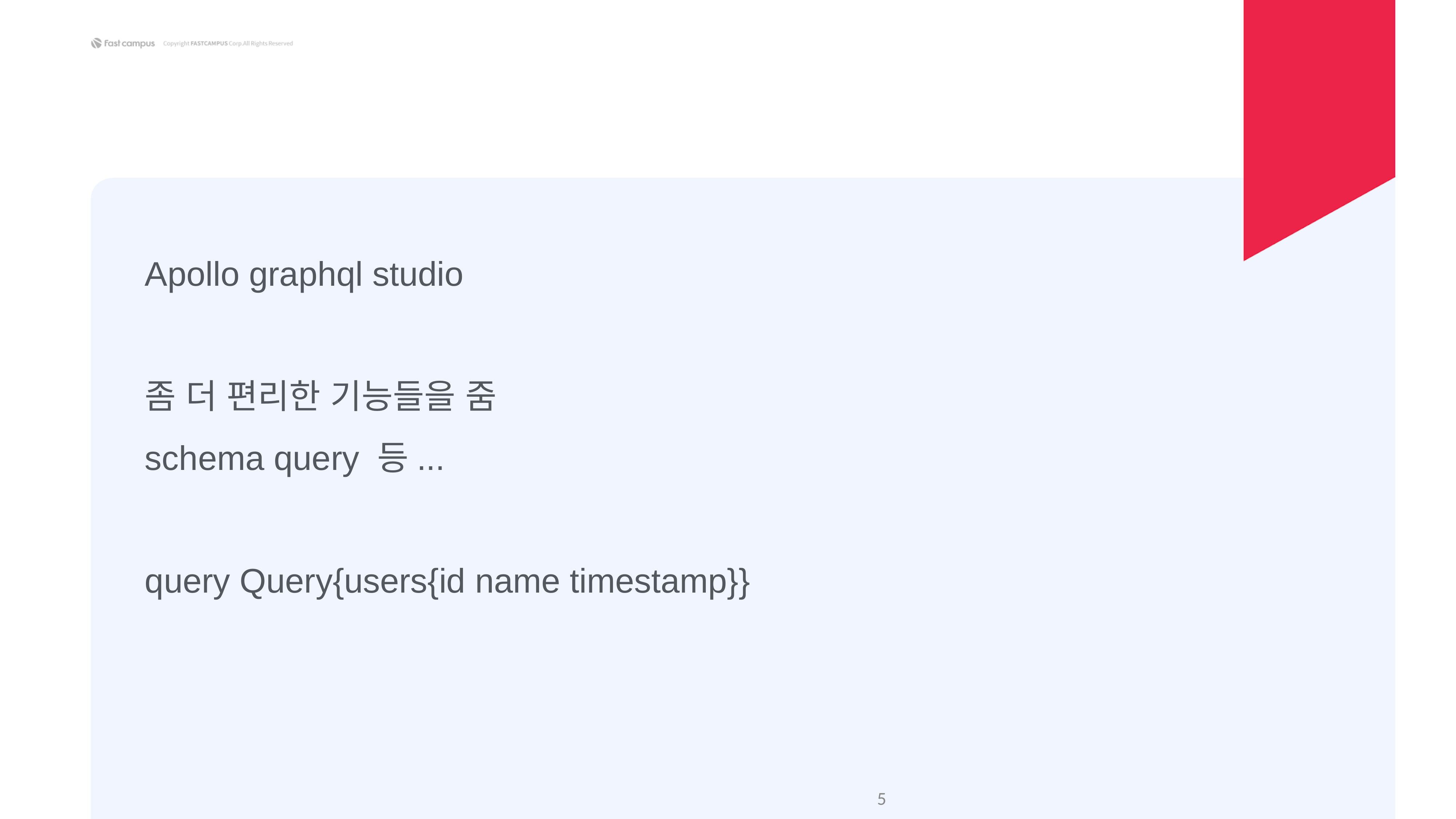

Apollo graphql studio

좀 더 편리한 기능들을 줌
schema query 등...

query Query{users{id name timestamp}}

5